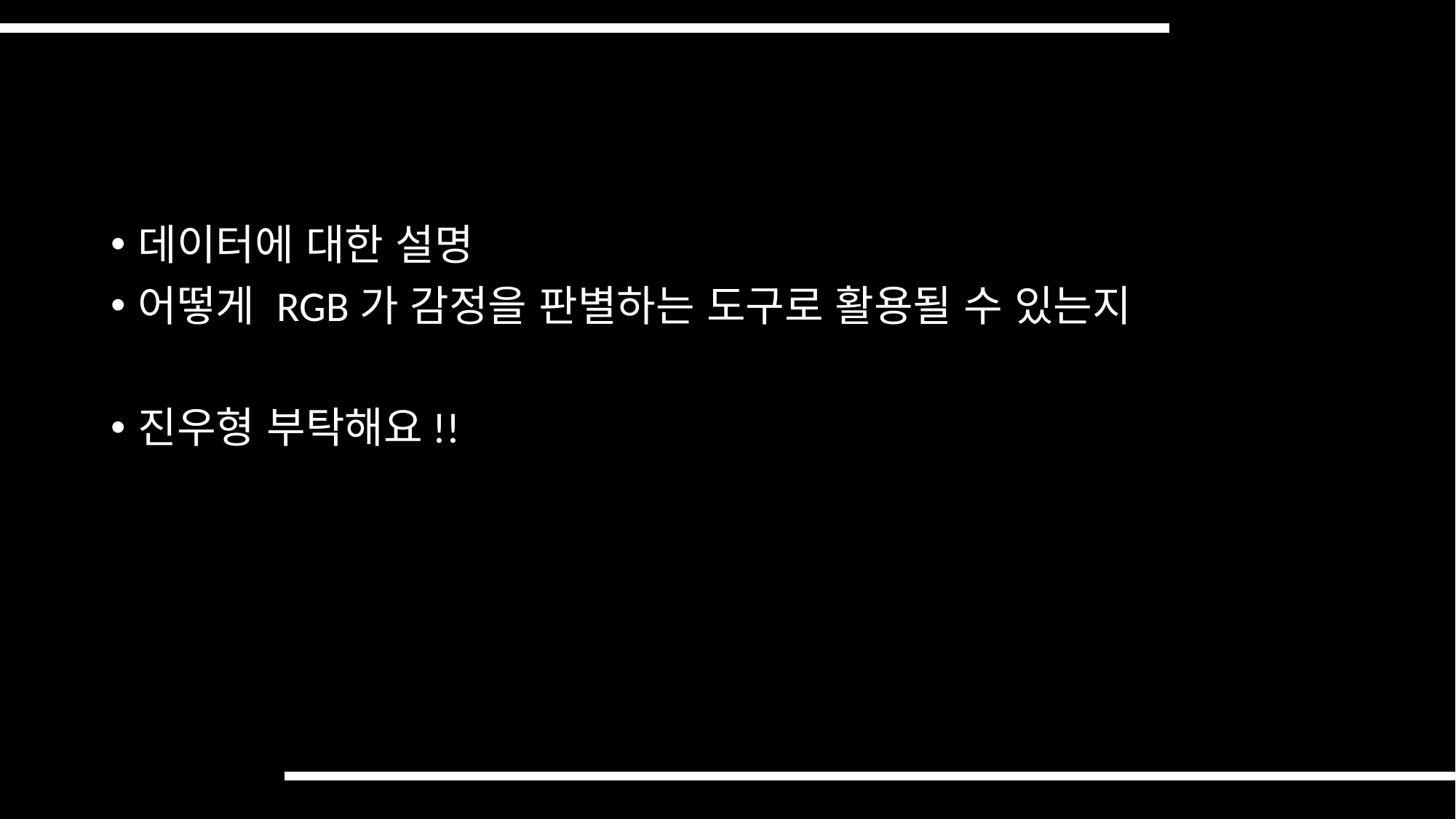

데이터에 대한 설명
어떻게 RGB가 감정을 판별하는 도구로 활용될 수 있는지

진우형 부탁해요!!